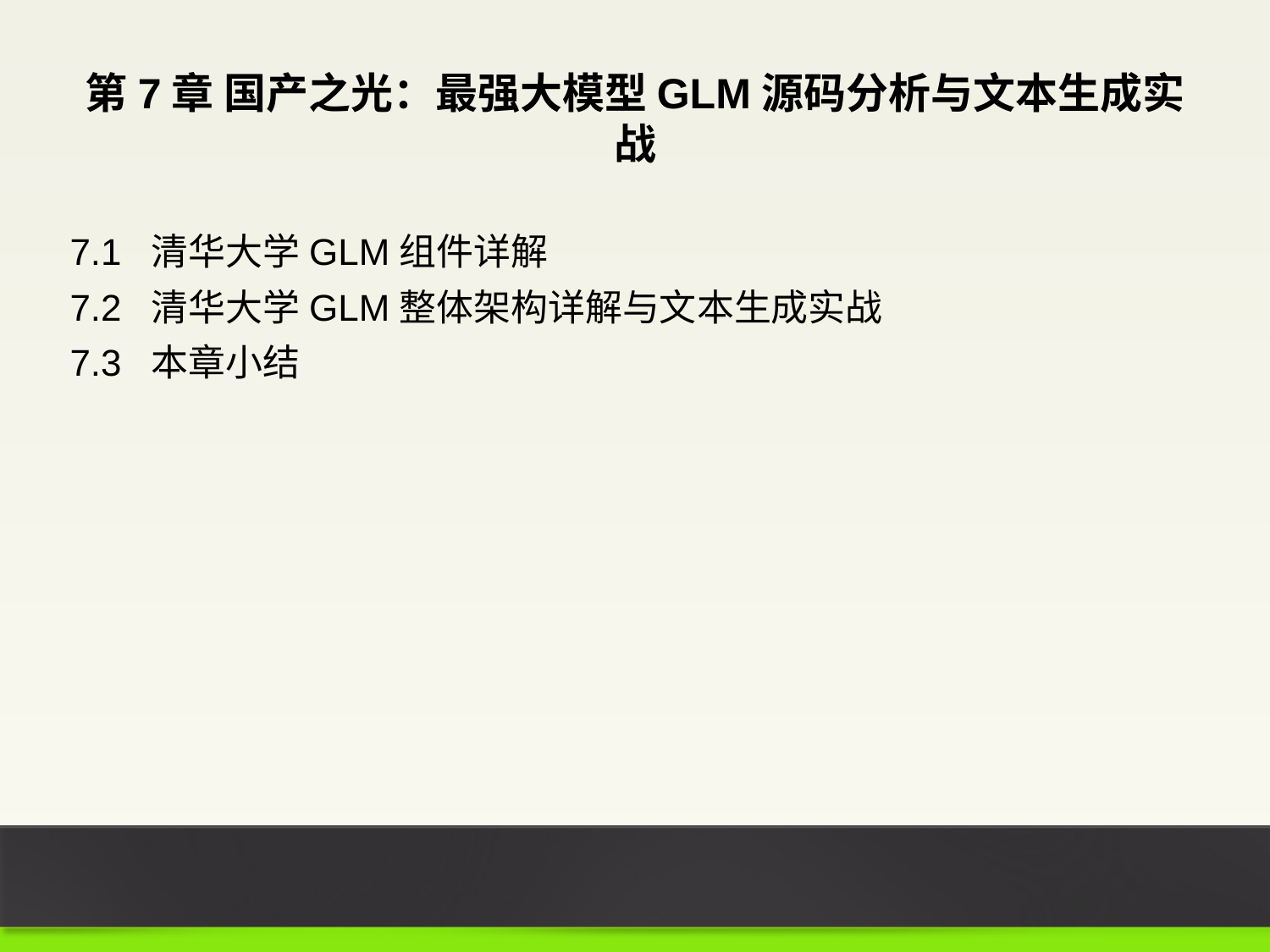

第7章 国产之光：最强大模型GLM源码分析与文本生成实战
7.1  清华大学GLM组件详解
7.2  清华大学GLM整体架构详解与文本生成实战
7.3  本章小结